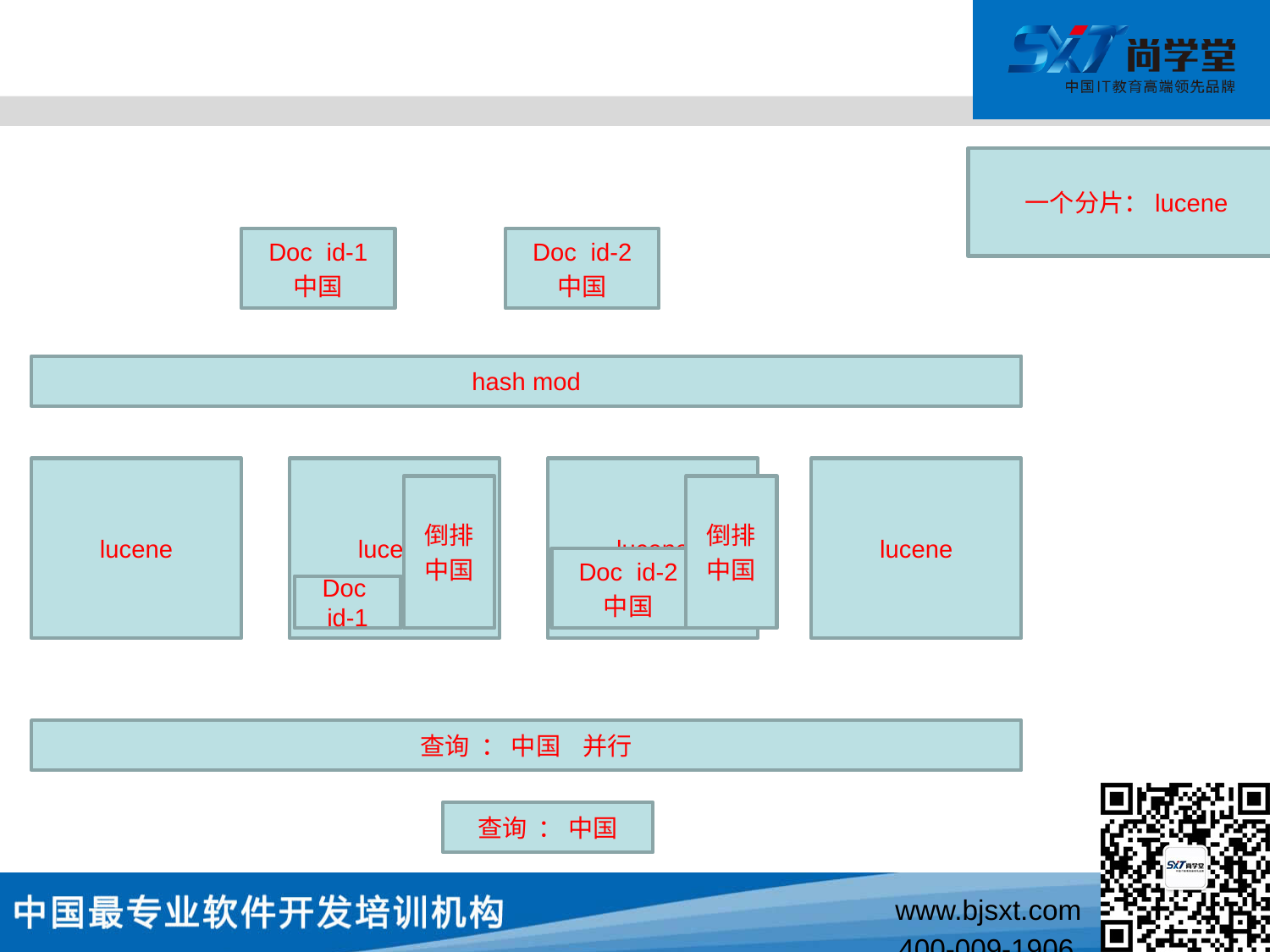

#
一个分片：lucene
Doc  id-1
中国
Doc  id-2
中国
hash mod
lucene
lucene
lucene
lucene
倒排
中国
倒排
中国
Doc  id-2
中国
Doc  id-1
查询  ： 中国    并行
查询  ： 中国